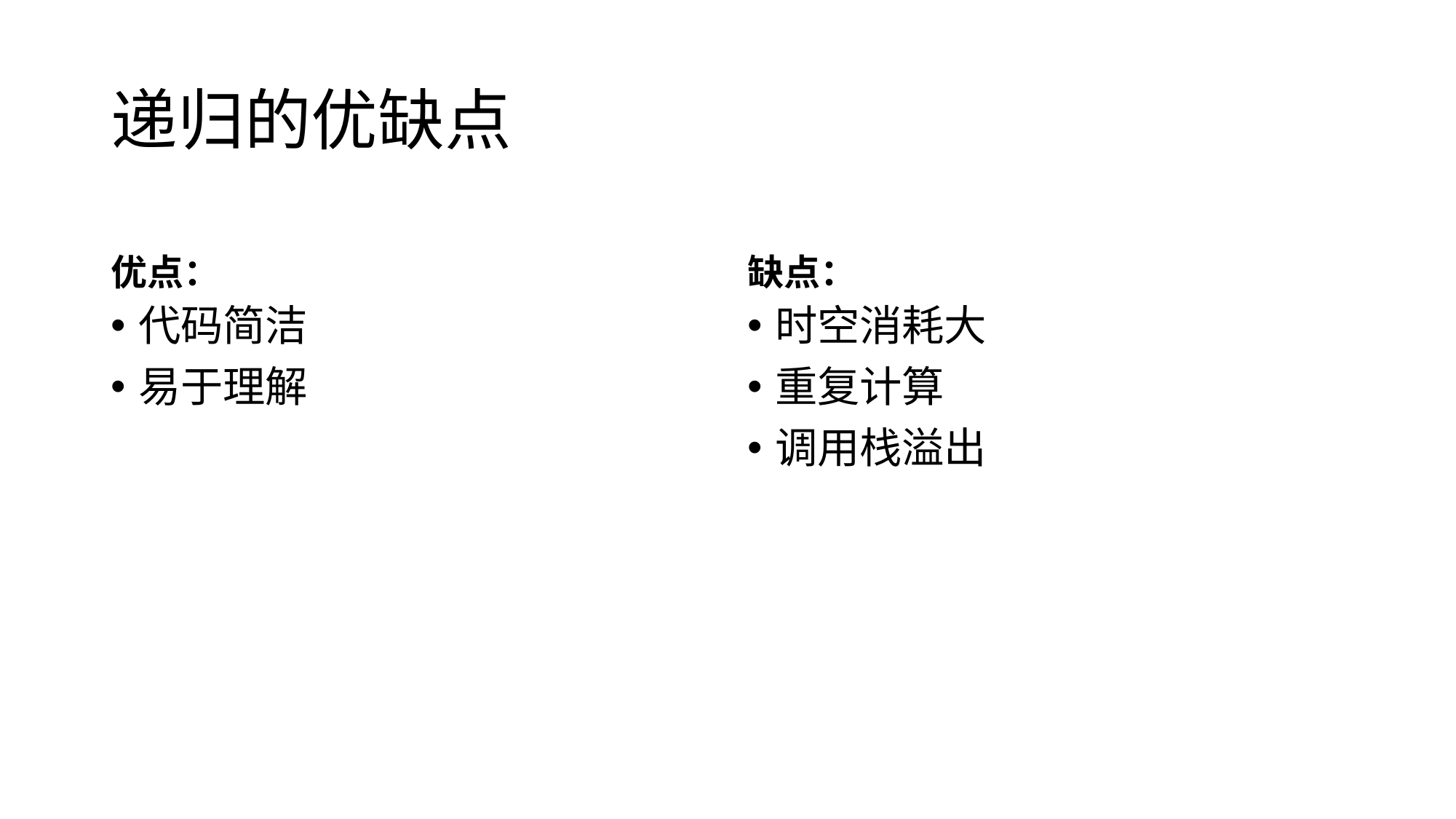

# 递归的优缺点
优点：
缺点：
代码简洁
易于理解
时空消耗大
重复计算
调用栈溢出